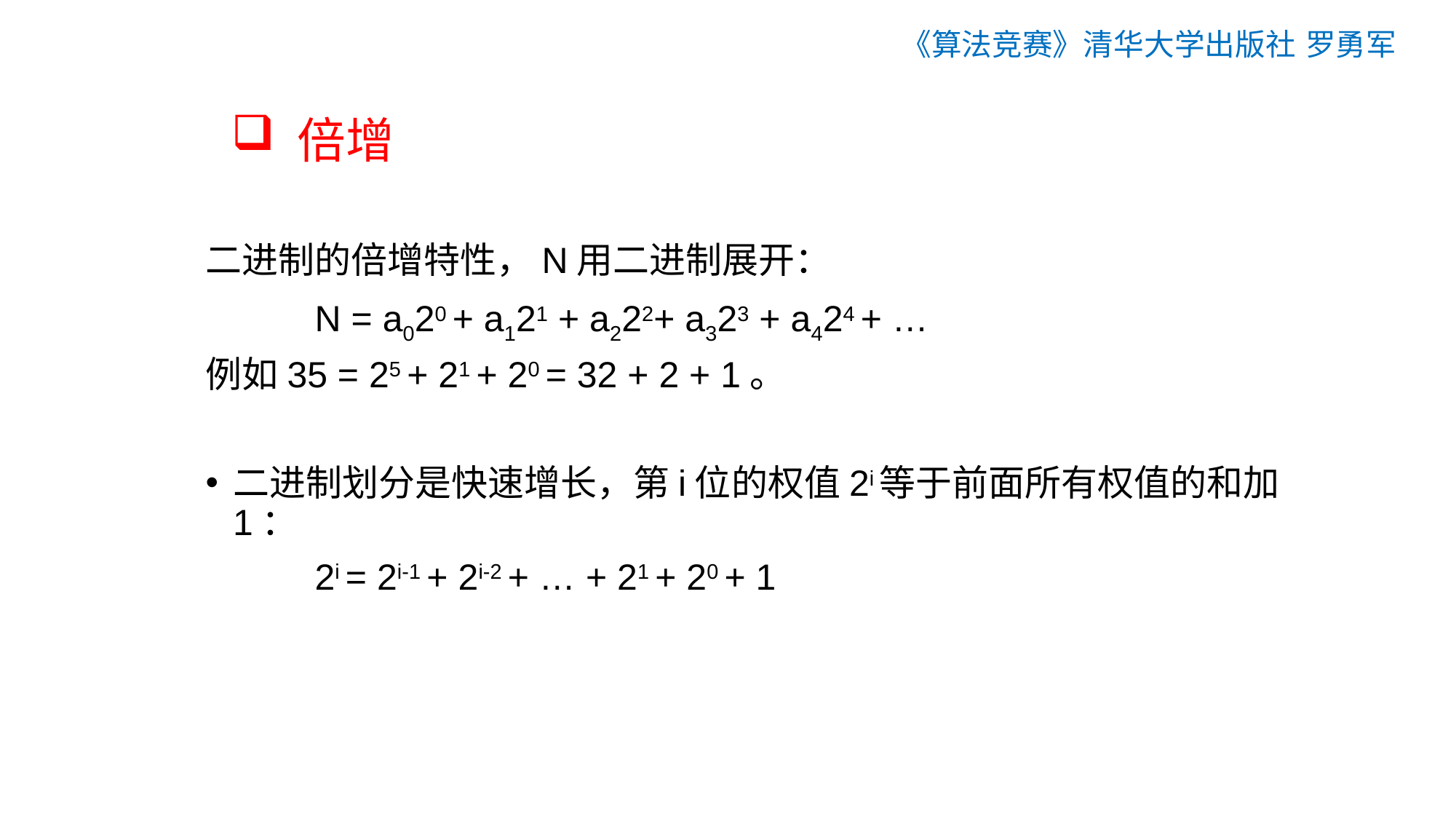

《算法竞赛》清华大学出版社 罗勇军
# 倍增

二进制的倍增特性，N用二进制展开：
	N = a020 + a121 + a222+ a323 + a424 + …
例如35 = 25 + 21 + 20 = 32 + 2 + 1。

二进制划分是快速增长，第i位的权值2i等于前面所有权值的和加1：
	2i = 2i-1 + 2i-2 + … + 21 + 20 + 1